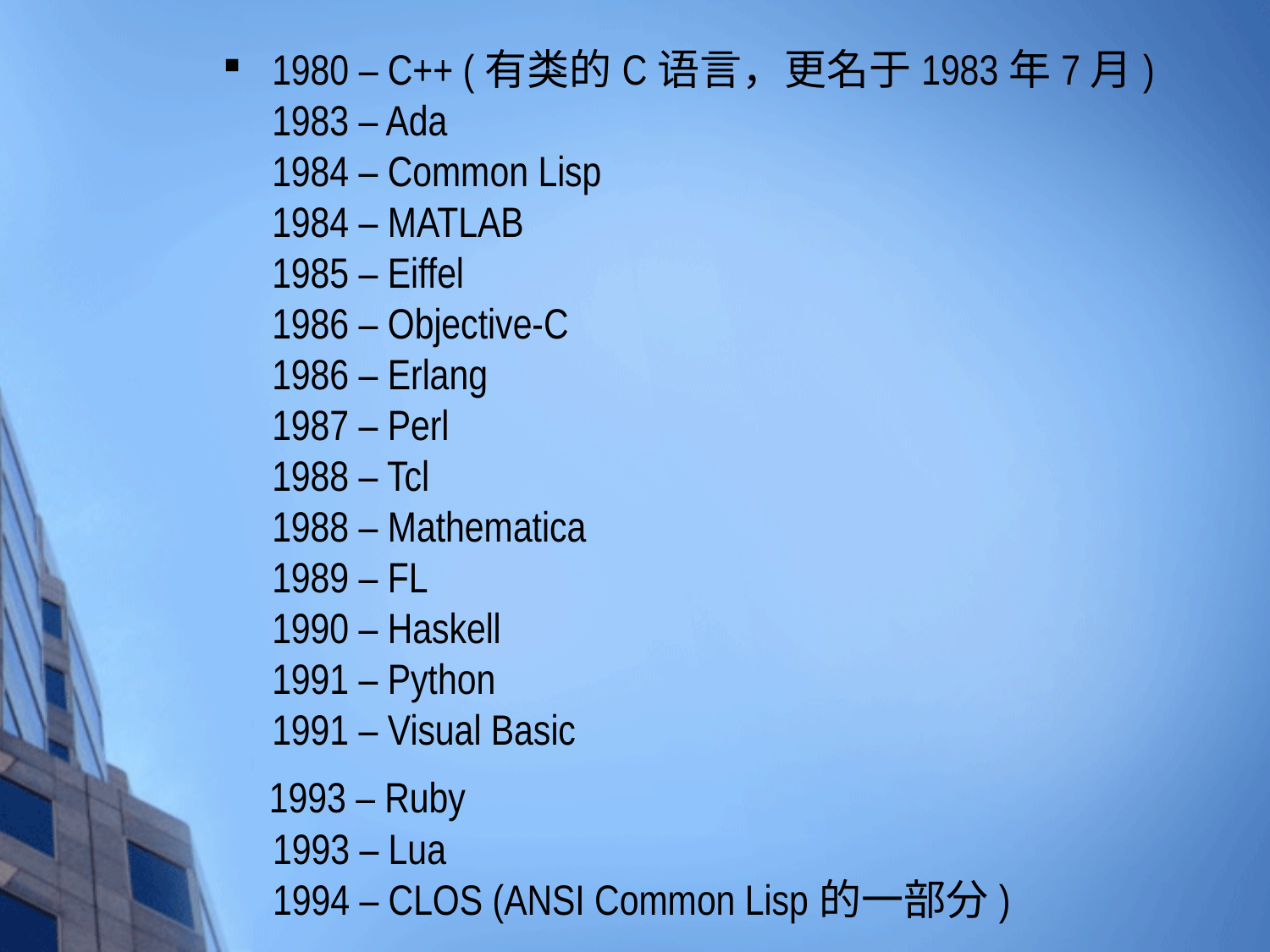

1980 – C++ (有类的C语言，更名于1983年7月)
1983 – Ada
1984 – Common Lisp
1984 – MATLAB
1985 – Eiffel
1986 – Objective-C
1986 – Erlang
1987 – Perl
1988 – Tcl
1988 – Mathematica
1989 – FL
1990 – Haskell
1991 – Python
1991 – Visual Basic
    1993 – Ruby
     1993 – Lua
     1994 – CLOS (ANSI Common Lisp的一部分)